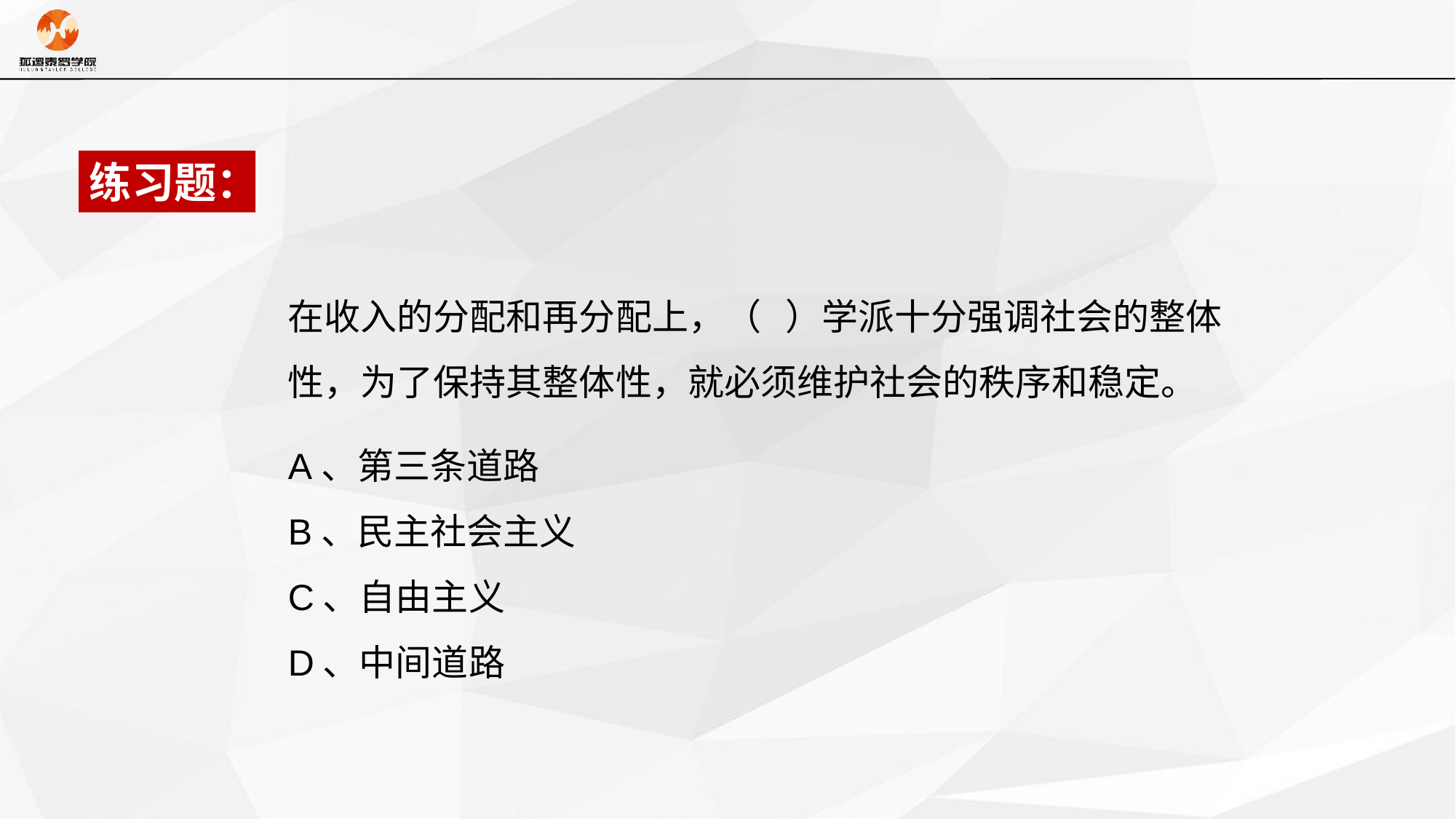

练习题：
在收入的分配和再分配上，（   ）学派十分强调社会的整体性，为了保持其整体性，就必须维护社会的秩序和稳定。
A、第三条道路
B、民主社会主义
C、自由主义
D、中间道路